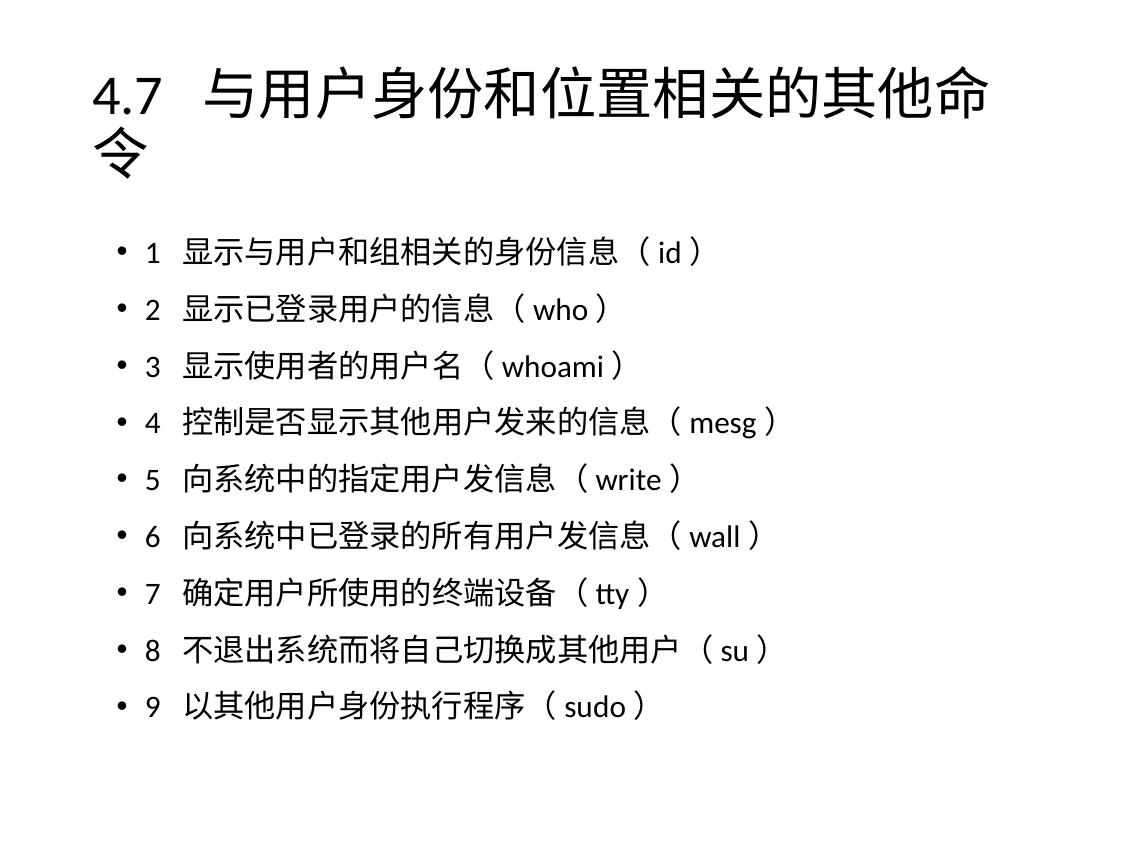

# 4.7  与用户身份和位置相关的其他命令
1  显示与用户和组相关的身份信息（id）
2  显示已登录用户的信息（who）
3  显示使用者的用户名（whoami）
4  控制是否显示其他用户发来的信息（mesg）
5  向系统中的指定用户发信息（write）
6  向系统中已登录的所有用户发信息（wall）
7  确定用户所使用的终端设备（tty）
8  不退出系统而将自己切换成其他用户（su）
9  以其他用户身份执行程序（sudo）